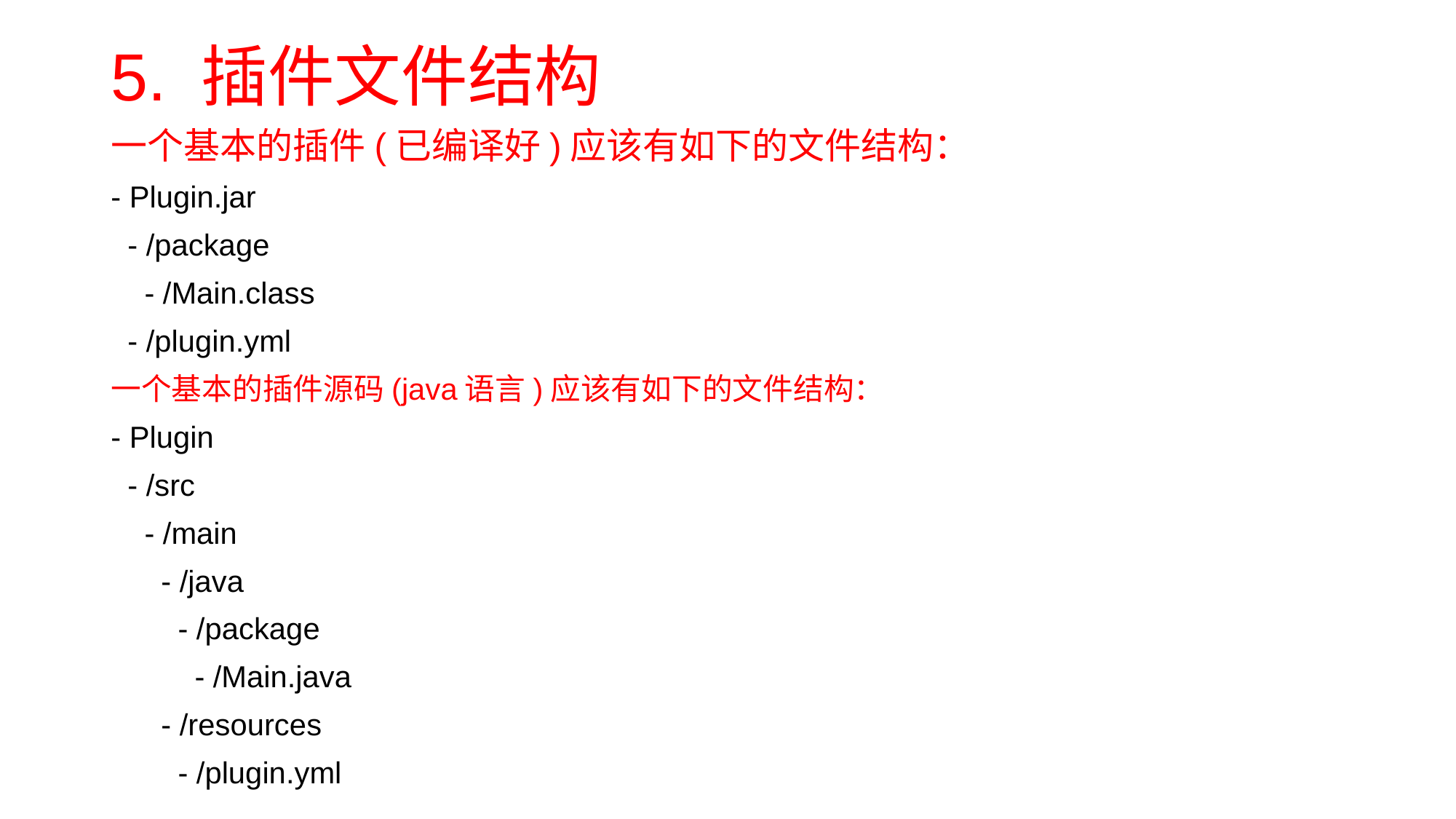

# 5. 插件文件结构
一个基本的插件(已编译好)应该有如下的文件结构：
- Plugin.jar
  - /package
    - /Main.class
  - /plugin.yml
一个基本的插件源码(java语言)应该有如下的文件结构：
- Plugin
  - /src
    - /main
      - /java
        - /package
          - /Main.java
      - /resources
        - /plugin.yml